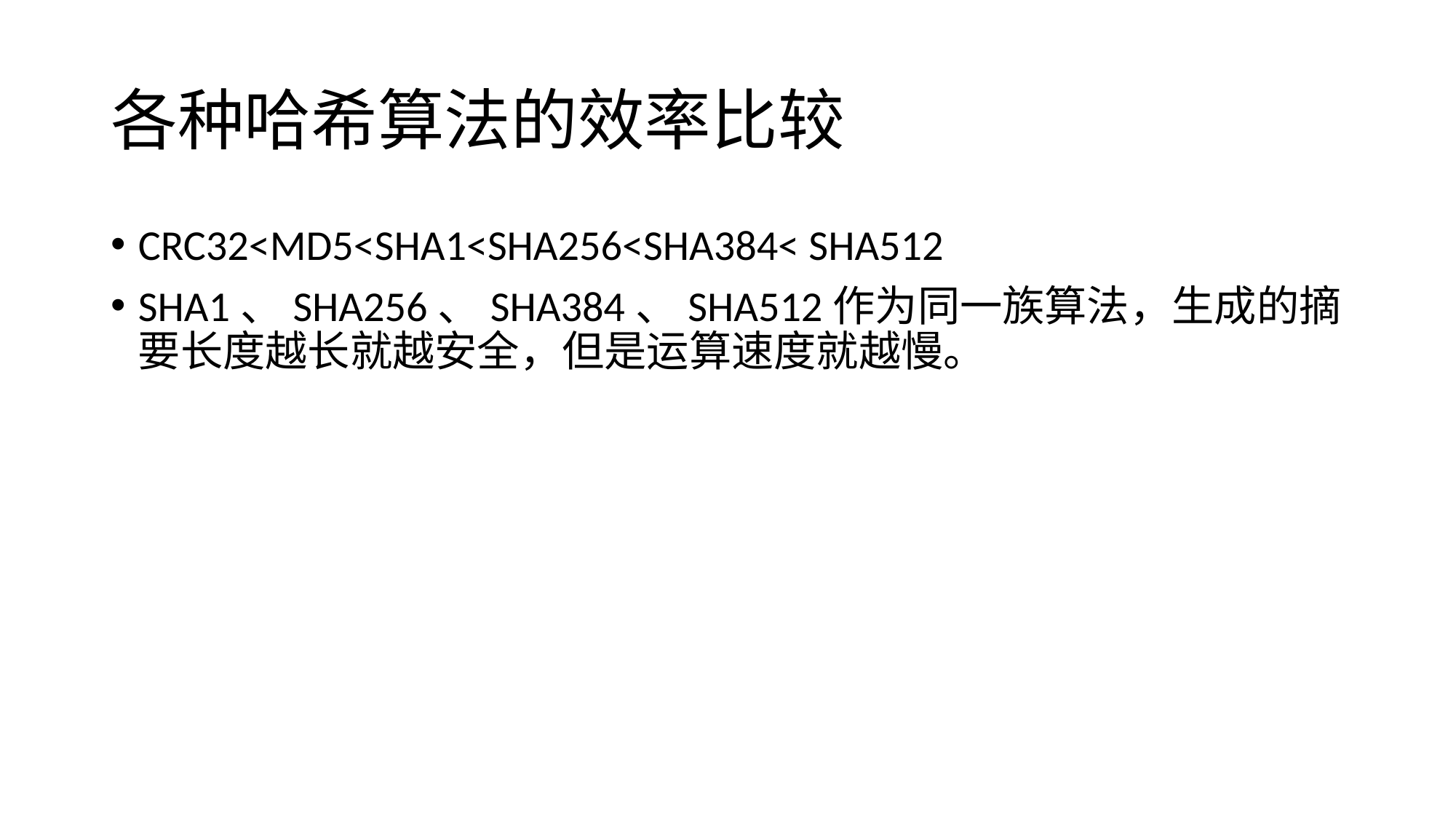

# 各种哈希算法的效率比较
CRC32<MD5<SHA1<SHA256<SHA384< SHA512
SHA1、SHA256、SHA384、SHA512作为同一族算法，生成的摘要长度越长就越安全，但是运算速度就越慢。